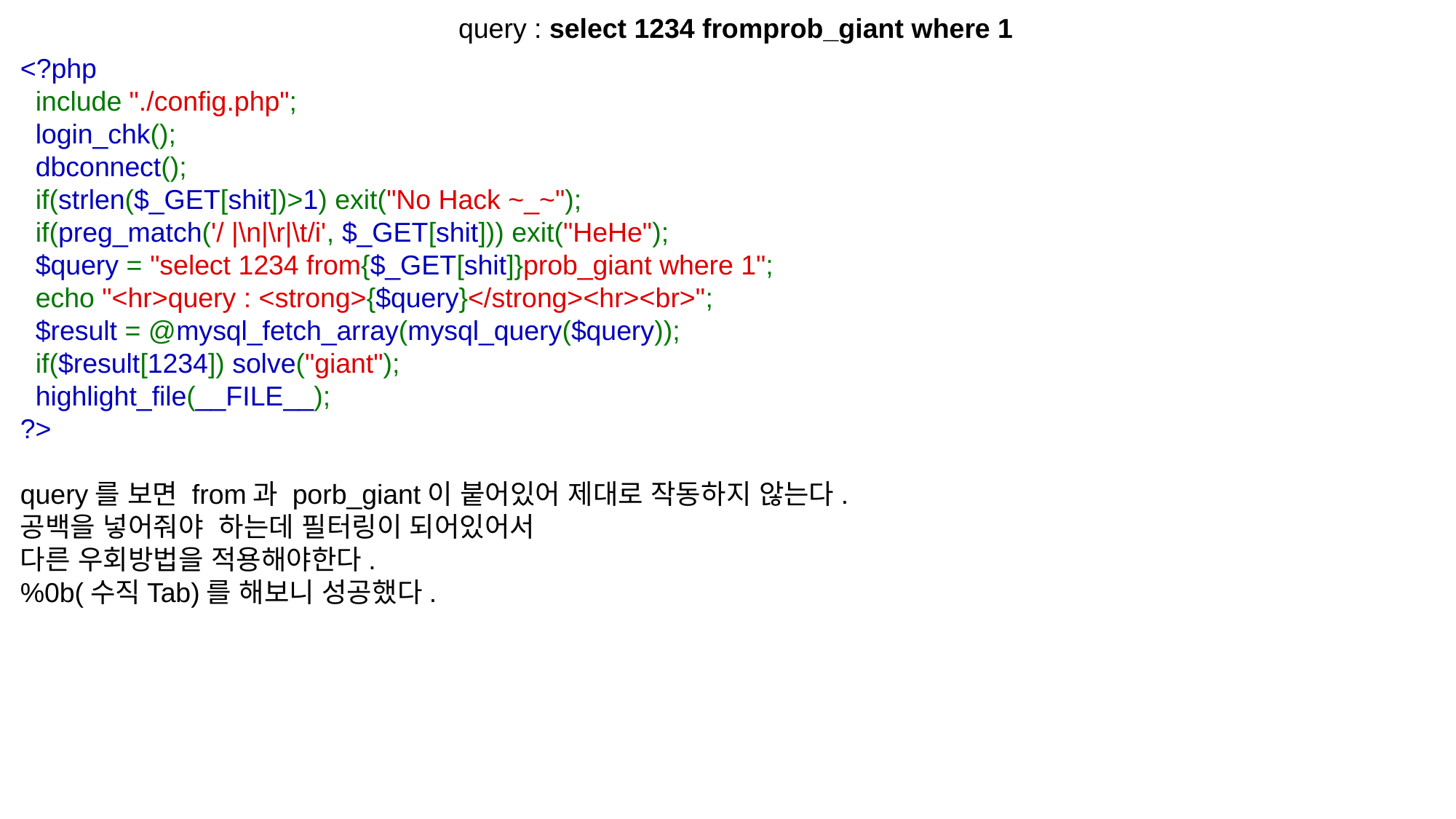

<?php 
  include "./config.php"; 
  login_chk(); 
  dbconnect(); 
  if(strlen($_GET[shit])>1) exit("No Hack ~_~"); 
  if(preg_match('/ |\n|\r|\t/i', $_GET[shit])) exit("HeHe"); 
  $query = "select 1234 from{$_GET[shit]}prob_giant where 1"; 
  echo "<hr>query : <strong>{$query}</strong><hr><br>"; 
  $result = @mysql_fetch_array(mysql_query($query)); 
  if($result[1234]) solve("giant"); 
  highlight_file(__FILE__); 
?>

query를 보면 from과 porb_giant이 붙어있어 제대로 작동하지 않는다.
공백을 넣어줘야  하는데 필터링이 되어있어서
다른 우회방법을 적용해야한다.
%0b(수직Tab)를 해보니 성공했다.
query : select 1234 fromprob_giant where 1